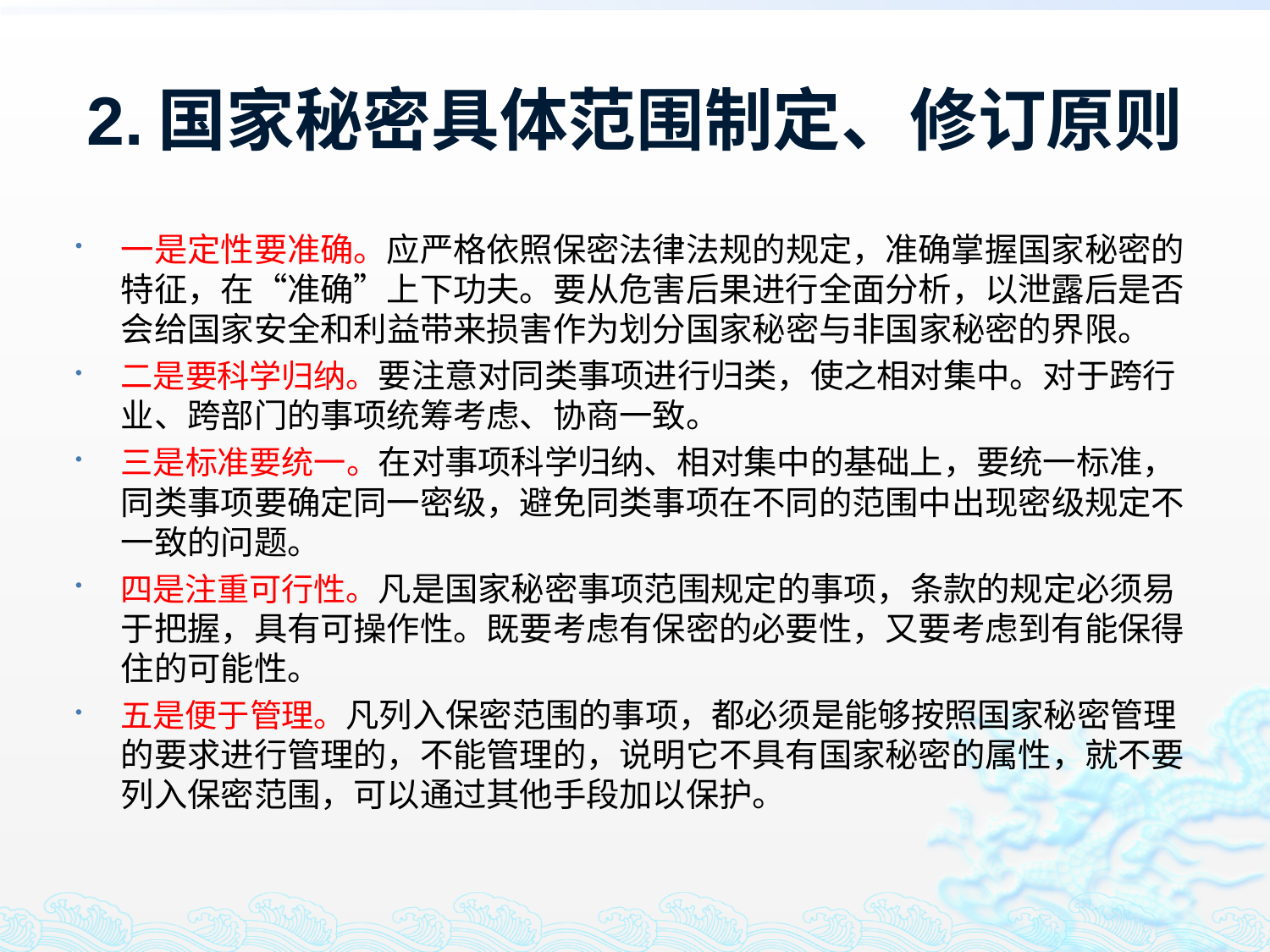

# 2.国家秘密具体范围制定、修订原则
一是定性要准确。应严格依照保密法律法规的规定，准确掌握国家秘密的特征，在“准确”上下功夫。要从危害后果进行全面分析，以泄露后是否会给国家安全和利益带来损害作为划分国家秘密与非国家秘密的界限。
二是要科学归纳。要注意对同类事项进行归类，使之相对集中。对于跨行业、跨部门的事项统筹考虑、协商一致。
三是标准要统一。在对事项科学归纳、相对集中的基础上，要统一标准，同类事项要确定同一密级，避免同类事项在不同的范围中出现密级规定不一致的问题。
四是注重可行性。凡是国家秘密事项范围规定的事项，条款的规定必须易于把握，具有可操作性。既要考虑有保密的必要性，又要考虑到有能保得住的可能性。
五是便于管理。凡列入保密范围的事项，都必须是能够按照国家秘密管理的要求进行管理的，不能管理的，说明它不具有国家秘密的属性，就不要列入保密范围，可以通过其他手段加以保护。